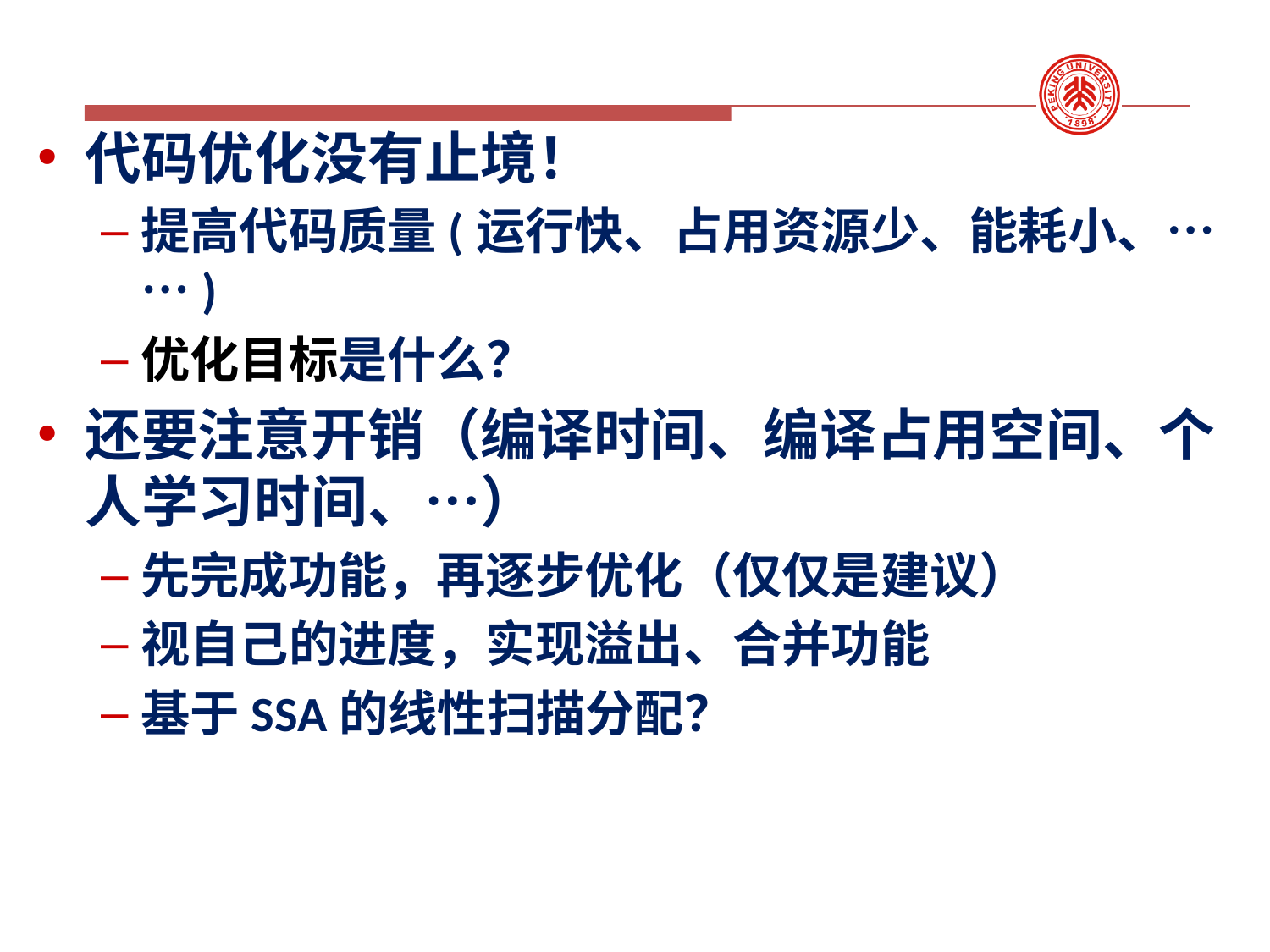

代码优化没有止境！
提高代码质量(运行快、占用资源少、能耗小、……)
优化目标是什么？
还要注意开销（编译时间、编译占用空间、个人学习时间、…）
先完成功能，再逐步优化（仅仅是建议）
视自己的进度，实现溢出、合并功能
基于SSA的线性扫描分配？